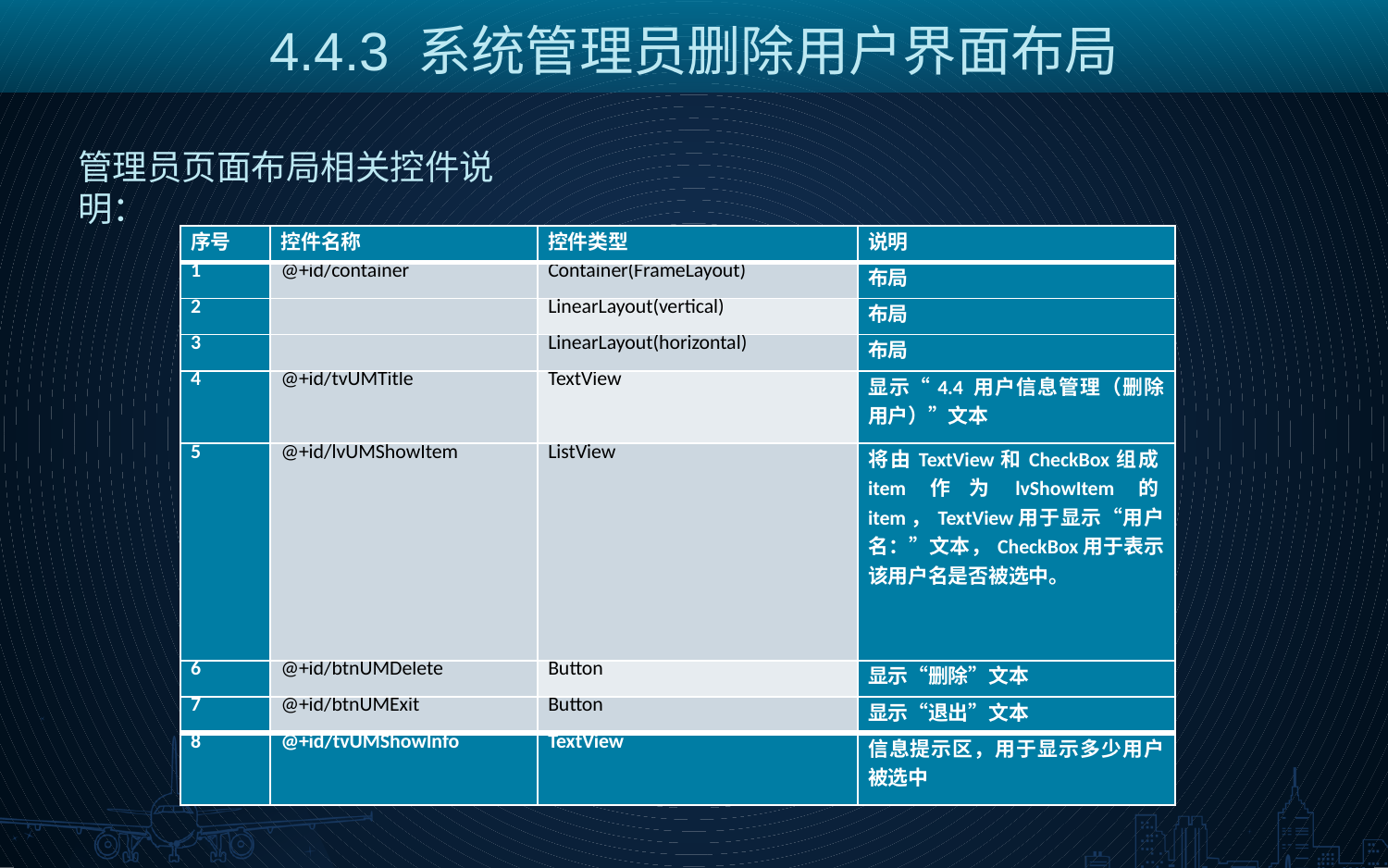

4.4.3 系统管理员删除用户界面布局
管理员页面布局相关控件说明：
| 序号 | 控件名称 | 控件类型 | 说明 |
| --- | --- | --- | --- |
| 1 | @+id/container | Container(FrameLayout) | 布局 |
| 2 |  | LinearLayout(vertical) | 布局 |
| 3 |  | LinearLayout(horizontal) | 布局 |
| 4 | @+id/tvUMTitle | TextView | 显示“4.4 用户信息管理（删除用户）”文本 |
| 5 | @+id/lvUMShowItem | ListView | 将由TextView和CheckBox组成item作为lvShowItem的item，TextView用于显示“用户名：”文本，CheckBox用于表示该用户名是否被选中。 |
| 6 | @+id/btnUMDelete | Button | 显示“删除”文本 |
| 7 | @+id/btnUMExit | Button | 显示“退出”文本 |
| 8 | @+id/tvUMShowInfo | TextView | 信息提示区，用于显示多少用户被选中 |